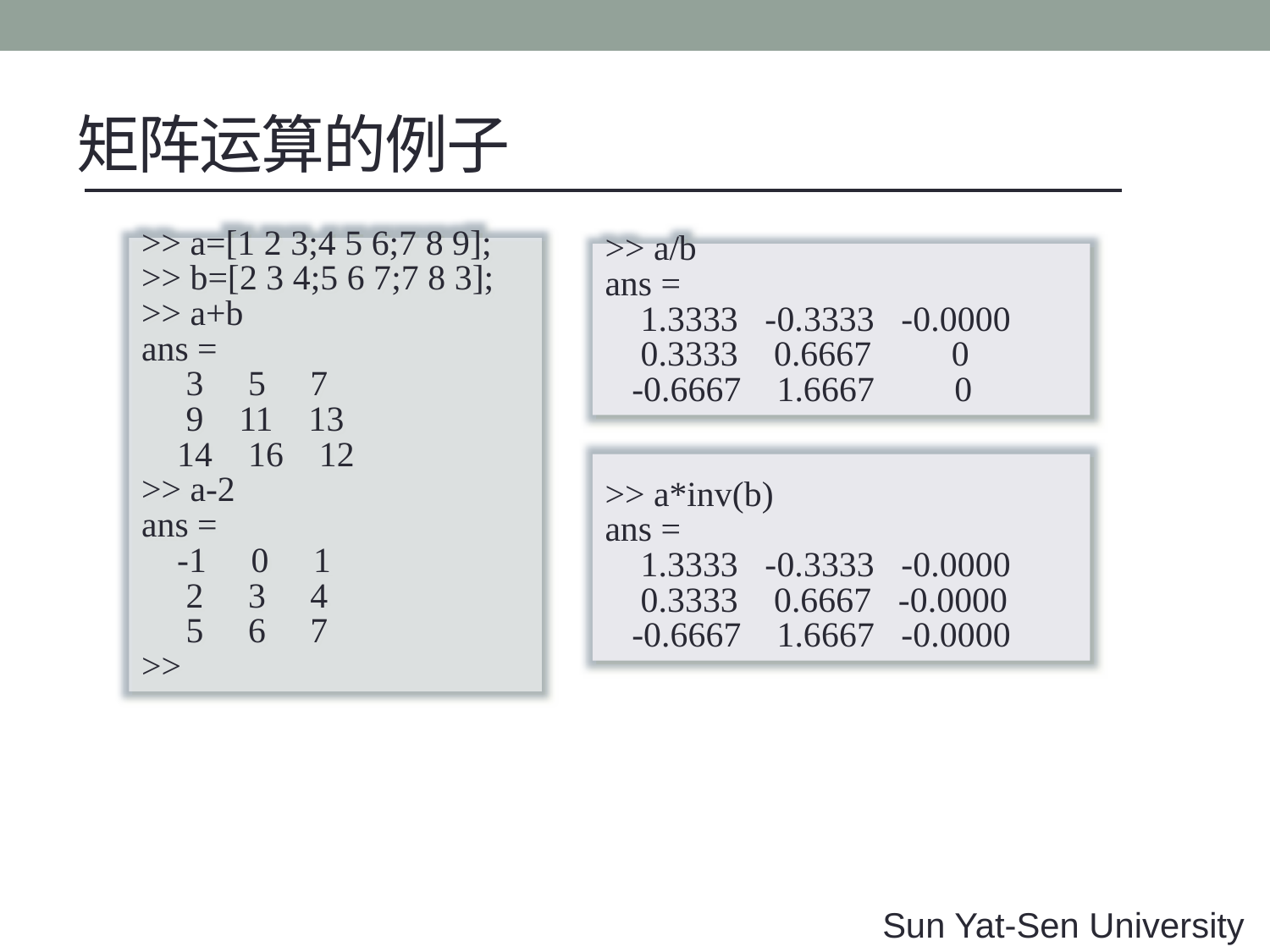

# 矩阵运算的例子
>> a=[1 2 3;4 5 6;7 8 9];
>> b=[2 3 4;5 6 7;7 8 3];
>> a+b
ans =
     3     5     7
     9    11    13
    14    16    12
>> a-2
ans =
    -1     0     1
     2     3     4
     5     6     7
>>
>> a/b
ans =
    1.3333   -0.3333   -0.0000
    0.3333    0.6667         0
   -0.6667    1.6667         0

>> a*inv(b)
ans =
    1.3333   -0.3333   -0.0000
    0.3333    0.6667   -0.0000
   -0.6667    1.6667   -0.0000